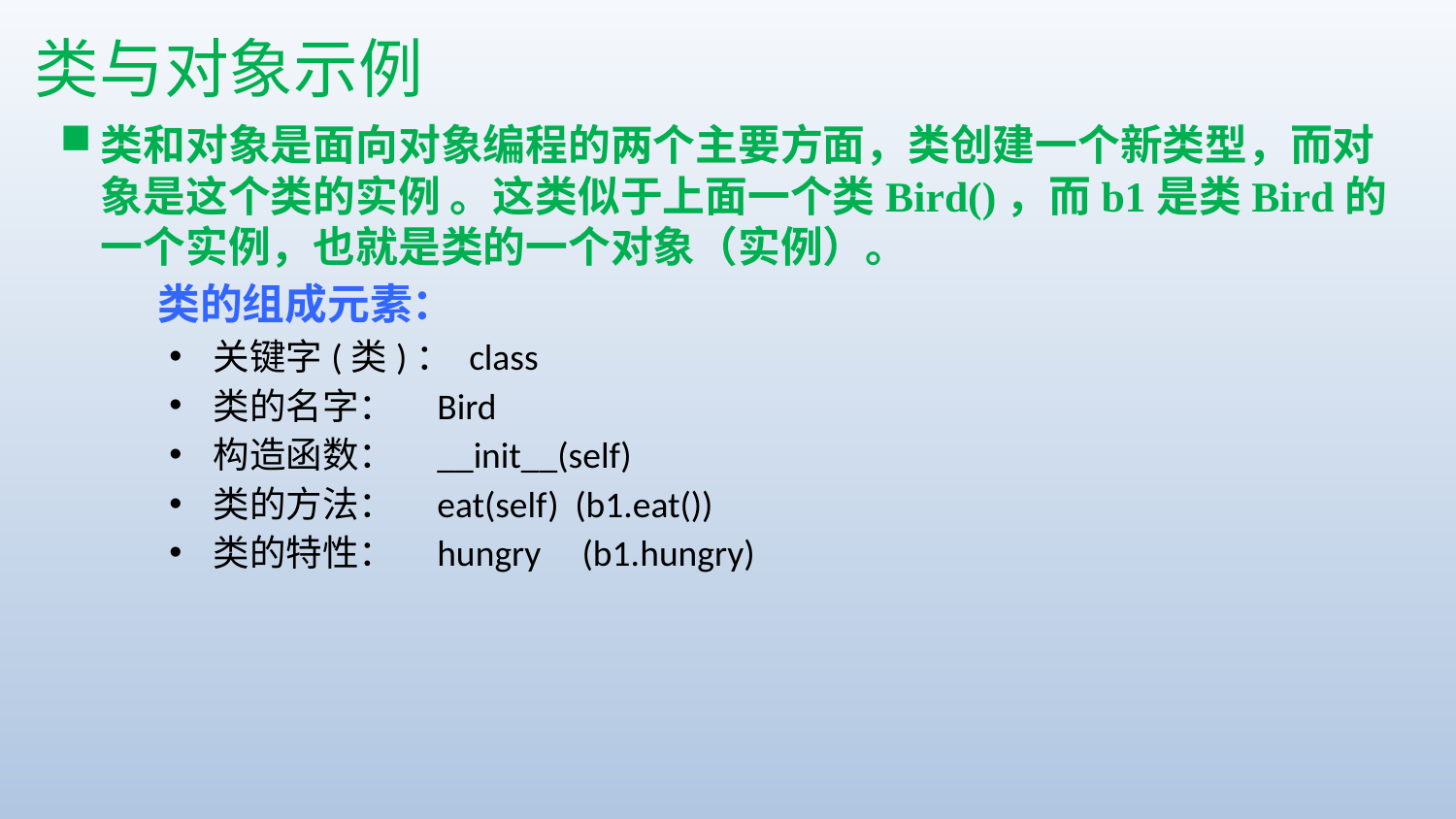

类与对象示例
类和对象是面向对象编程的两个主要方面，类创建一个新类型，而对象是这个类的实例 。这类似于上面一个类Bird()，而b1是类Bird的一个实例，也就是类的一个对象（实例）。
         类的组成元素：
 关键字(类)： class
 类的名字：    Bird
 构造函数：    __init__(self)
 类的方法：    eat(self)  (b1.eat())
 类的特性：    hungry     (b1.hungry)